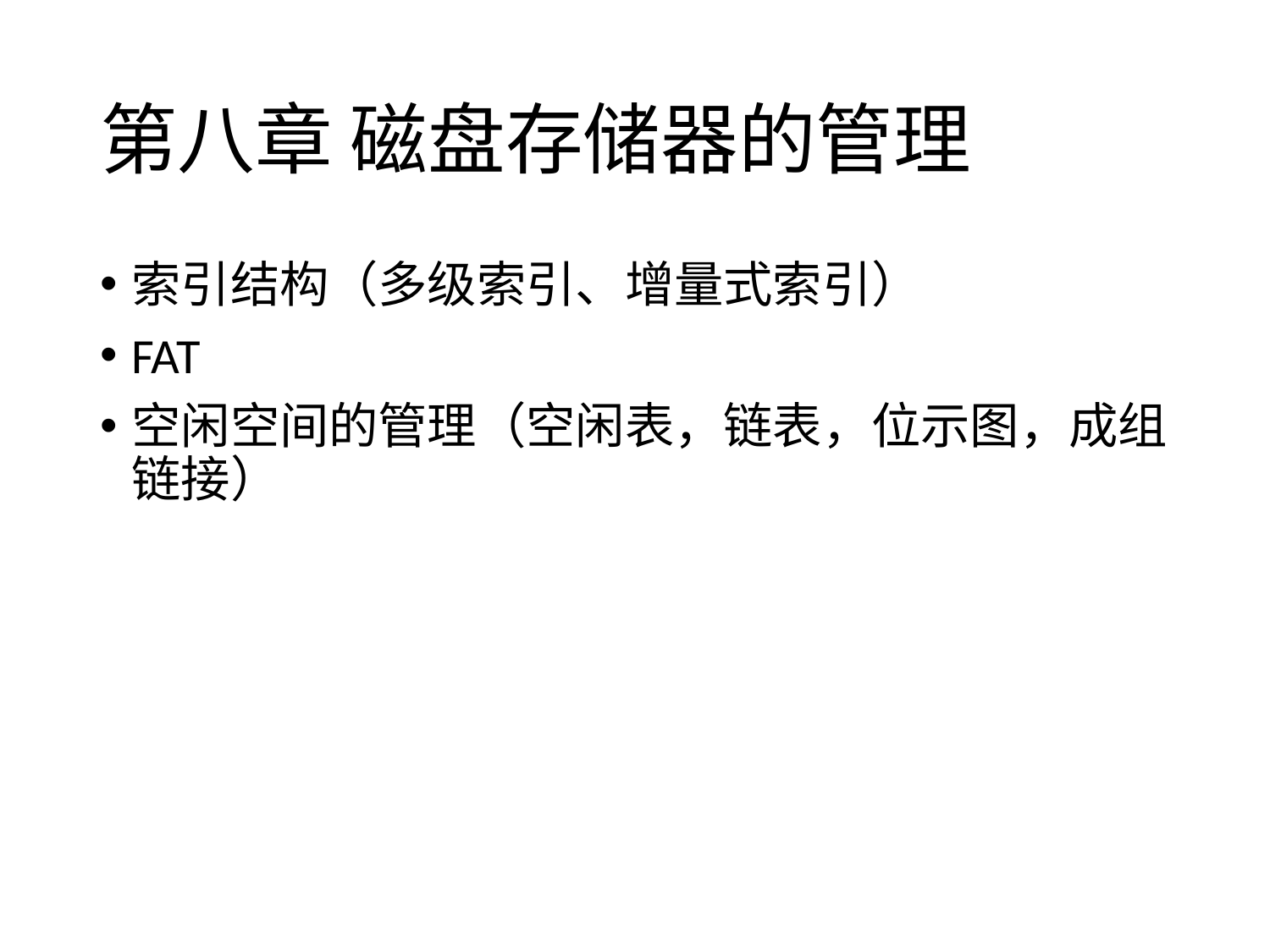

# 第八章 磁盘存储器的管理
索引结构（多级索引、增量式索引）
FAT
空闲空间的管理（空闲表，链表，位示图，成组链接）